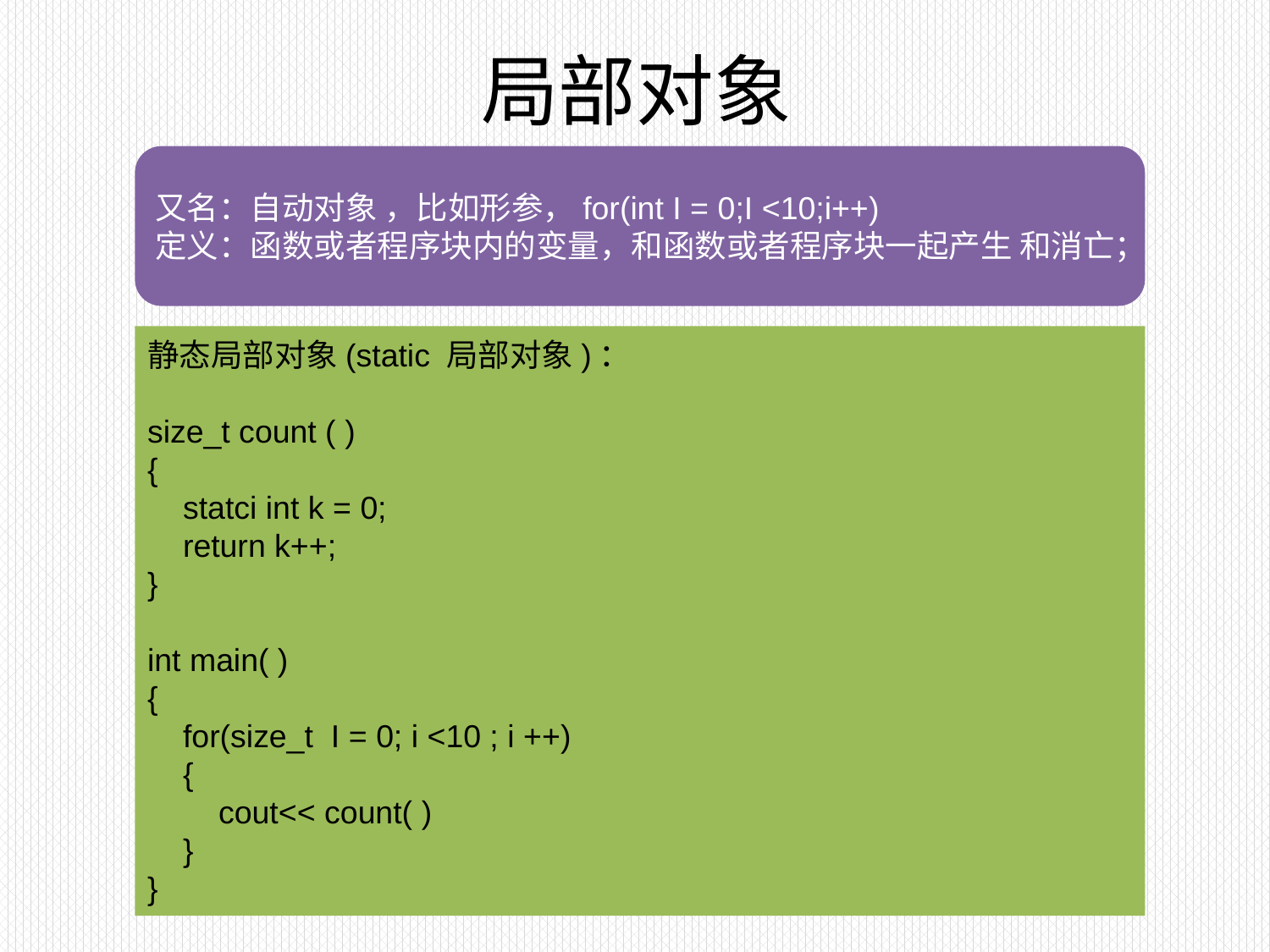

# 局部对象
又名：自动对象 ，比如形参，for(int I = 0;I <10;i++)
定义：函数或者程序块内的变量，和函数或者程序块一起产生 和消亡；
静态局部对象(static 局部对象)：

size_t count ( )
{
    statci int k = 0;
    return k++;
}

int main( )
{
    for(size_t  I = 0; i <10 ; i ++)
    {
        cout<< count( )
    }
}